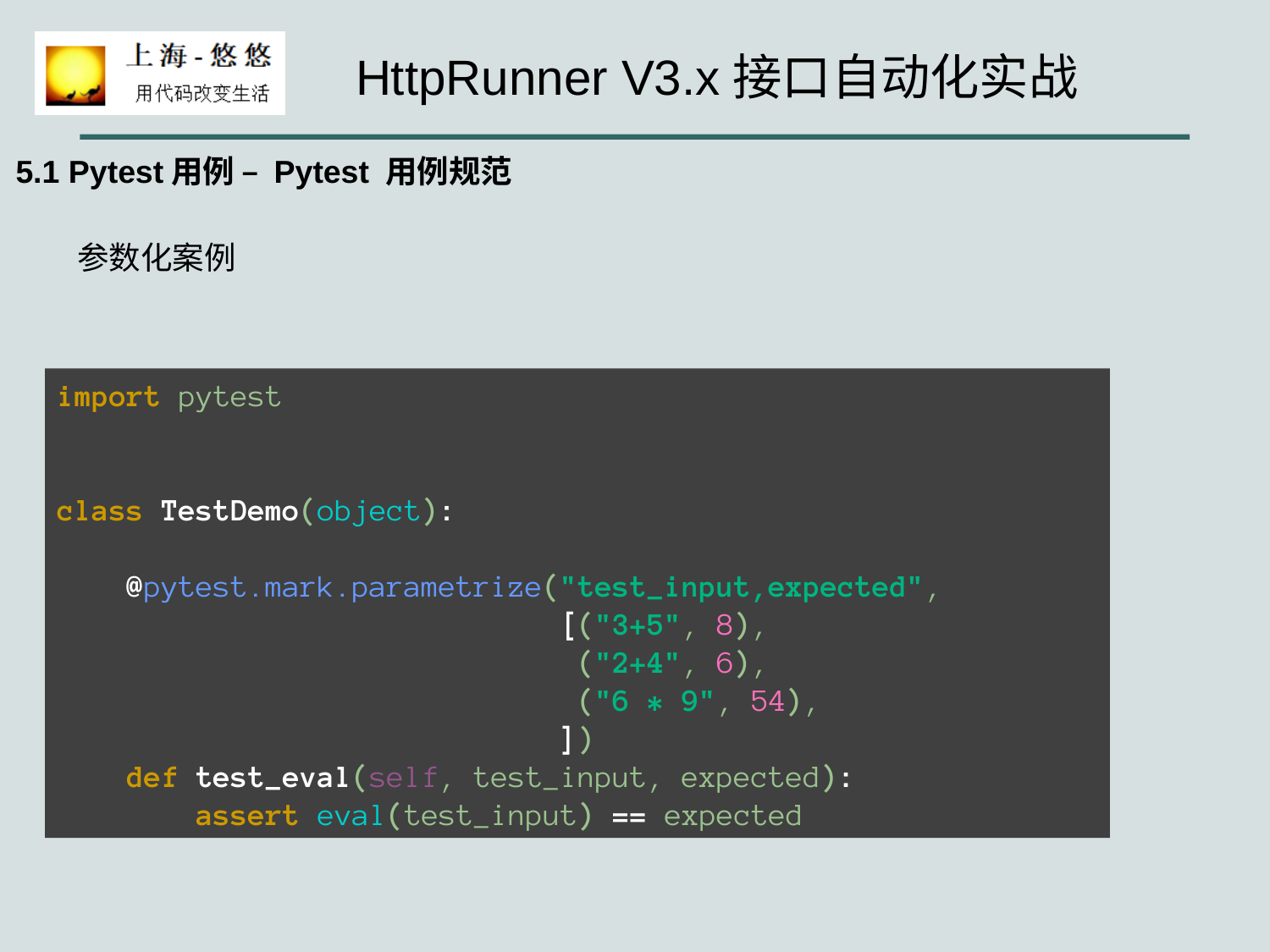

5.1 Pytest用例 – Pytest 用例规范
参数化案例
import pytest
class TestDemo(object):
    @pytest.mark.parametrize("test_input,expected",
                             [("3+5", 8),
                              ("2+4", 6),
                              ("6 * 9", 54),
                             ])
    def test_eval(self, test_input, expected):
        assert eval(test_input) == expected